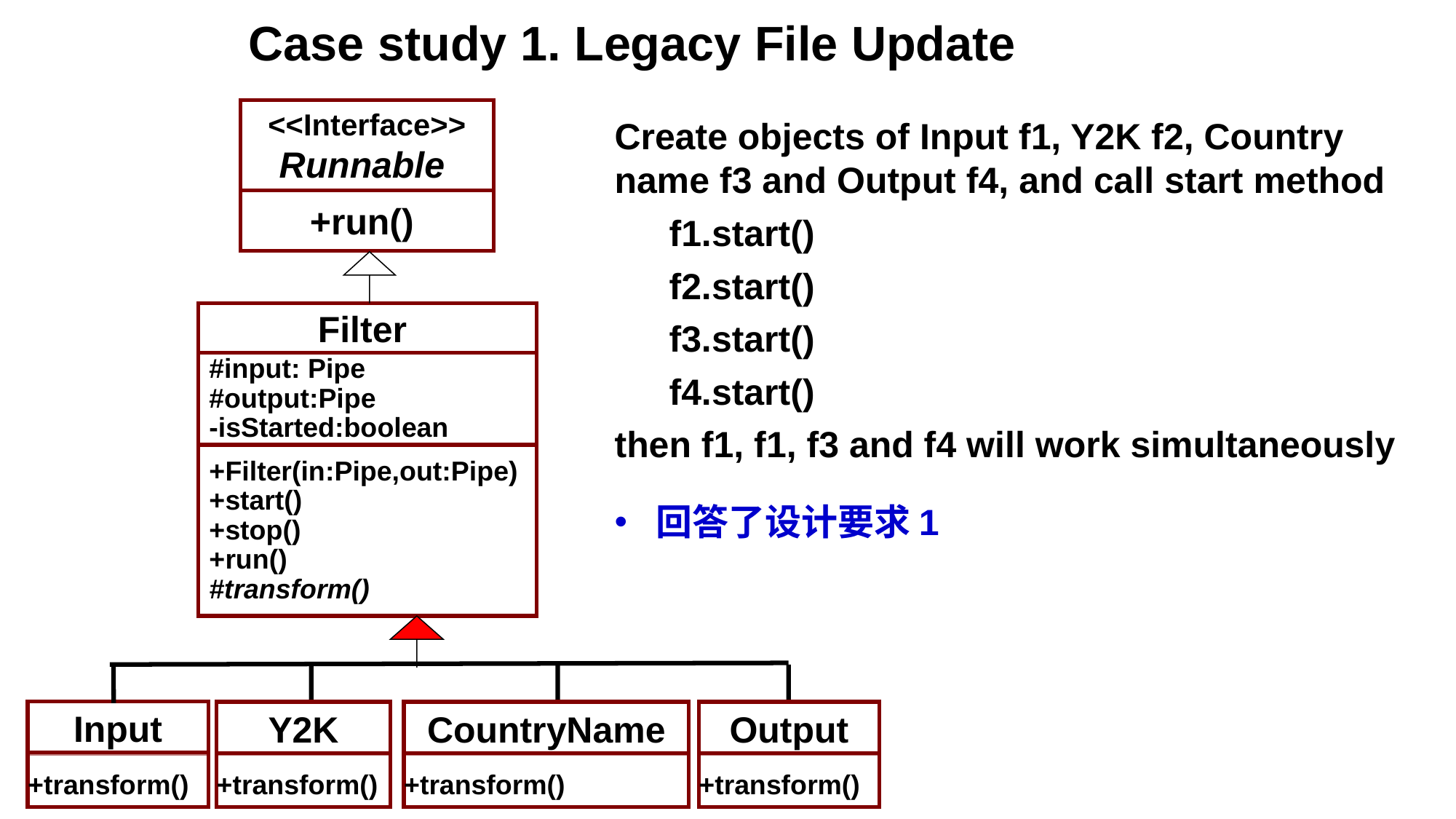

Case study 1. Legacy File Update
<<Interface>>
Runnable
+run()
Create objects of Input f1, Y2K f2, Country name f3 and Output f4, and call start method
f1.start()
f2.start()
f3.start()
f4.start()
then f1, f1, f3 and f4 will work simultaneously

回答了设计要求1

Filter
#input: Pipe
#output:Pipe
-isStarted:boolean
+Filter(in:Pipe,out:Pipe)
+start()
+stop()
+run()
#transform()

Input
Y2K
CountryName
Output
+transform()
+transform()
+transform()
+transform()